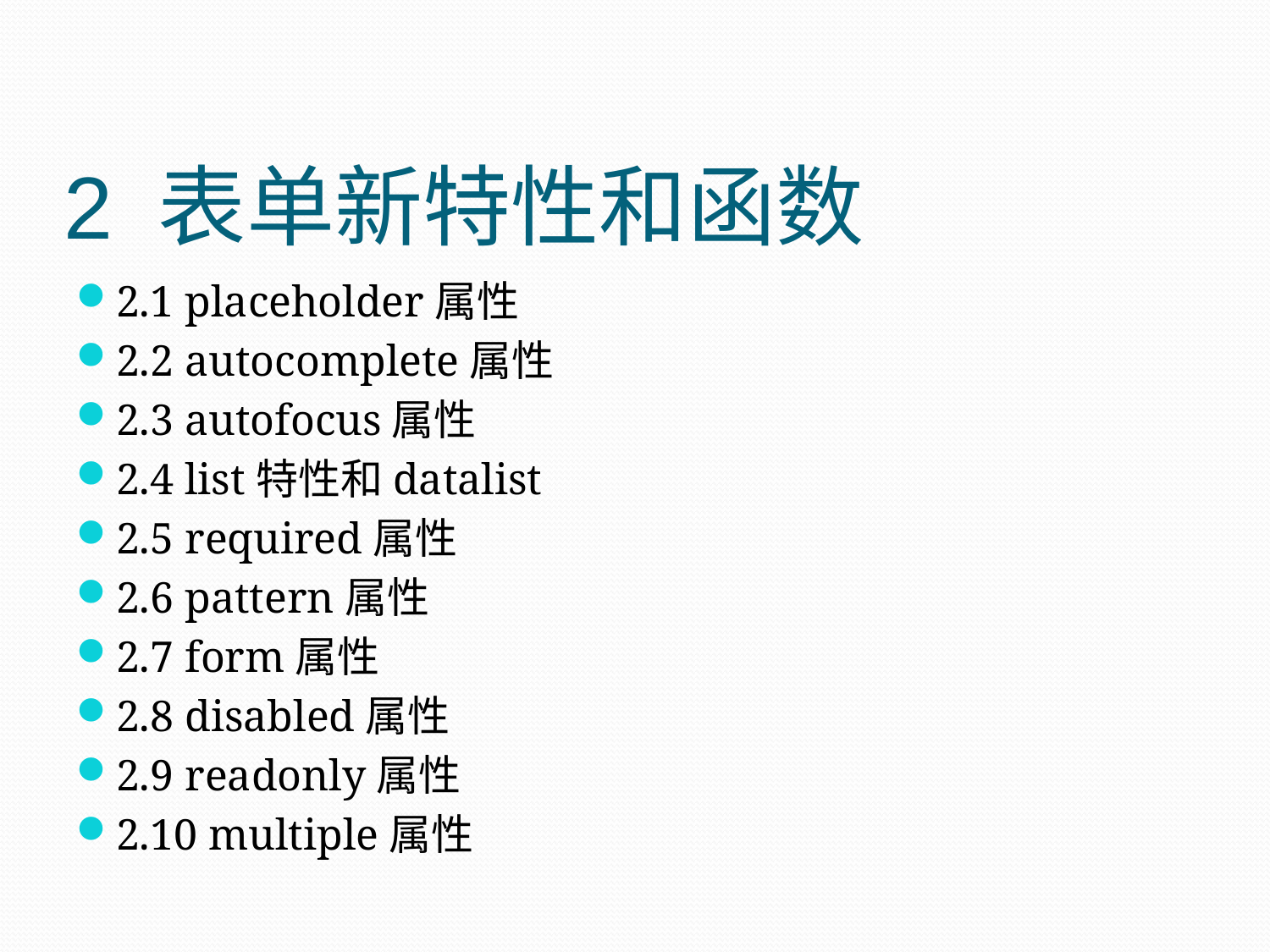

# 2 表单新特性和函数
2.1 placeholder属性
2.2 autocomplete属性
2.3 autofocus属性
2.4 list特性和datalist
2.5 required属性
2.6 pattern属性
2.7 form属性
2.8 disabled属性
2.9 readonly属性
2.10 multiple属性